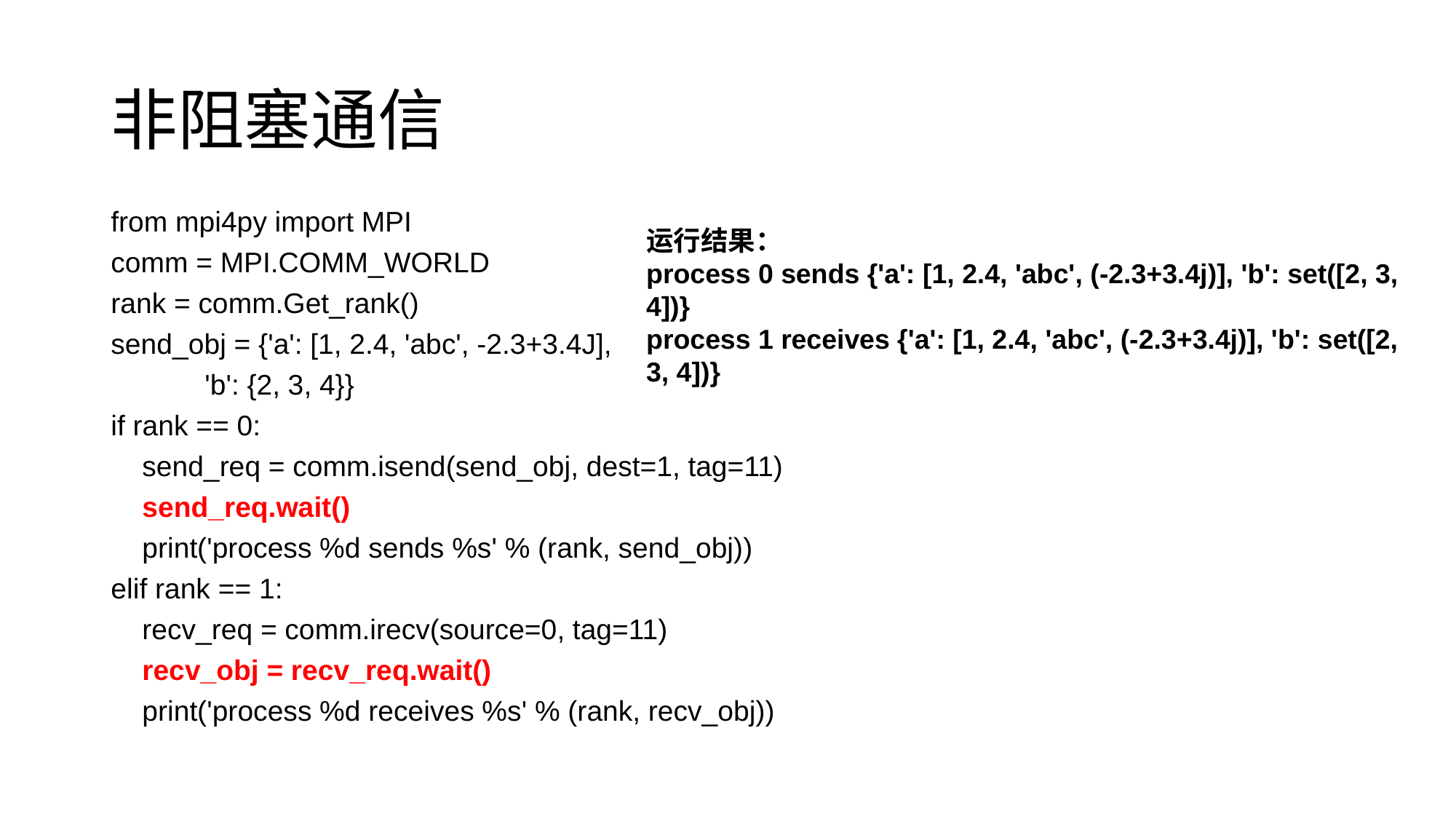

# 非阻塞通信
from mpi4py import MPI
comm = MPI.COMM_WORLD
rank = comm.Get_rank()
send_obj = {'a': [1, 2.4, 'abc', -2.3+3.4J],
            'b': {2, 3, 4}}
if rank == 0:
    send_req = comm.isend(send_obj, dest=1, tag=11)
    send_req.wait()
    print('process %d sends %s' % (rank, send_obj))
elif rank == 1:
    recv_req = comm.irecv(source=0, tag=11)
    recv_obj = recv_req.wait()
    print('process %d receives %s' % (rank, recv_obj))
运行结果：
process 0 sends {'a': [1, 2.4, 'abc', (-2.3+3.4j)], 'b': set([2, 3, 4])}
process 1 receives {'a': [1, 2.4, 'abc', (-2.3+3.4j)], 'b': set([2, 3, 4])}